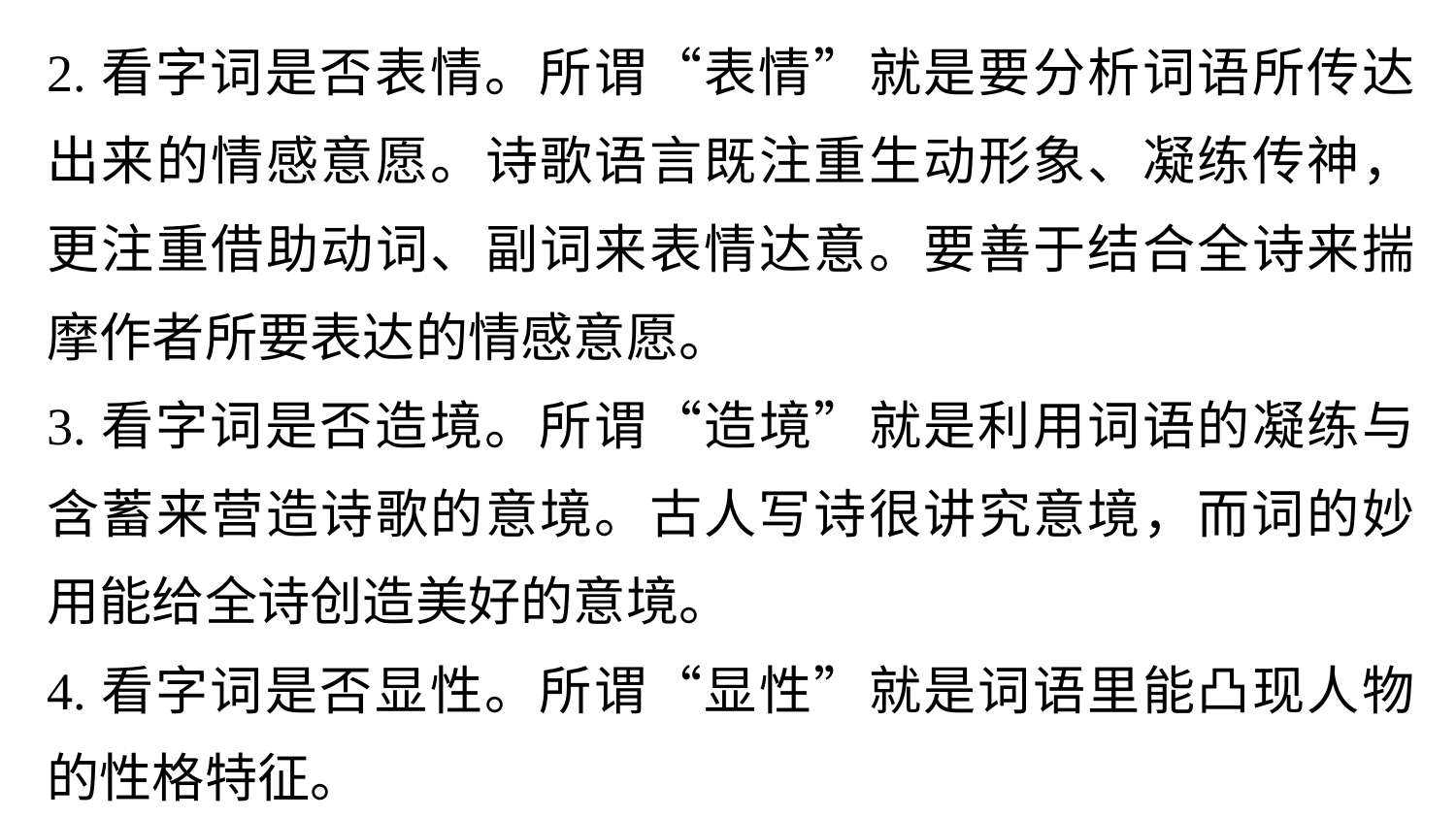

2.看字词是否表情。所谓“表情”就是要分析词语所传达出来的情感意愿。诗歌语言既注重生动形象、凝练传神，更注重借助动词、副词来表情达意。要善于结合全诗来揣摩作者所要表达的情感意愿。
3.看字词是否造境。所谓“造境”就是利用词语的凝练与含蓄来营造诗歌的意境。古人写诗很讲究意境，而词的妙用能给全诗创造美好的意境。
4.看字词是否显性。所谓“显性”就是词语里能凸现人物的性格特征。